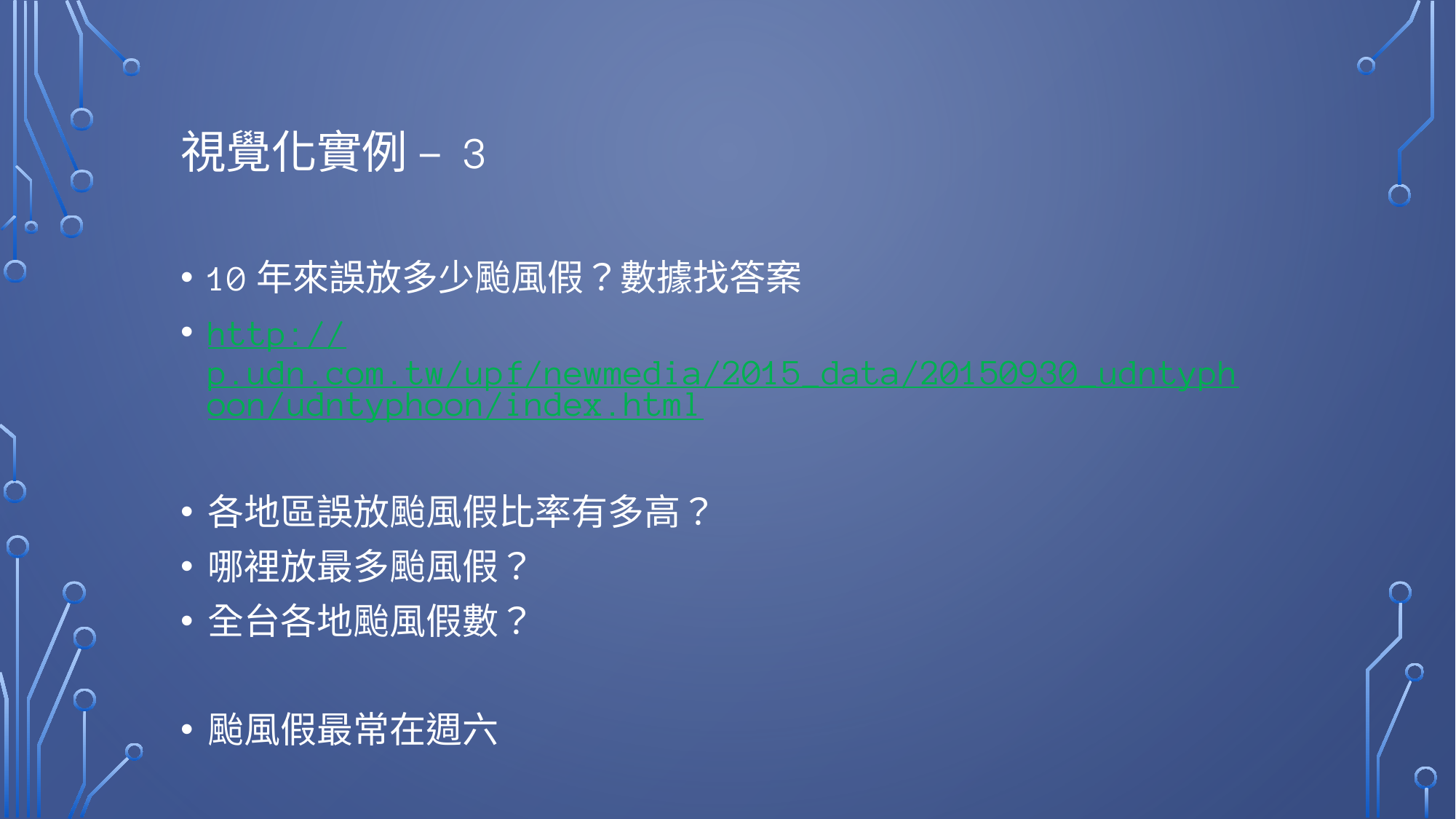

視覺化實例 – 3
10年來誤放多少颱風假？數據找答案
http://p.udn.com.tw/upf/newmedia/2015_data/20150930_udntyphoon/udntyphoon/index.html

各地區誤放颱風假比率有多高？
哪裡放最多颱風假？
全台各地颱風假數？

颱風假最常在週六